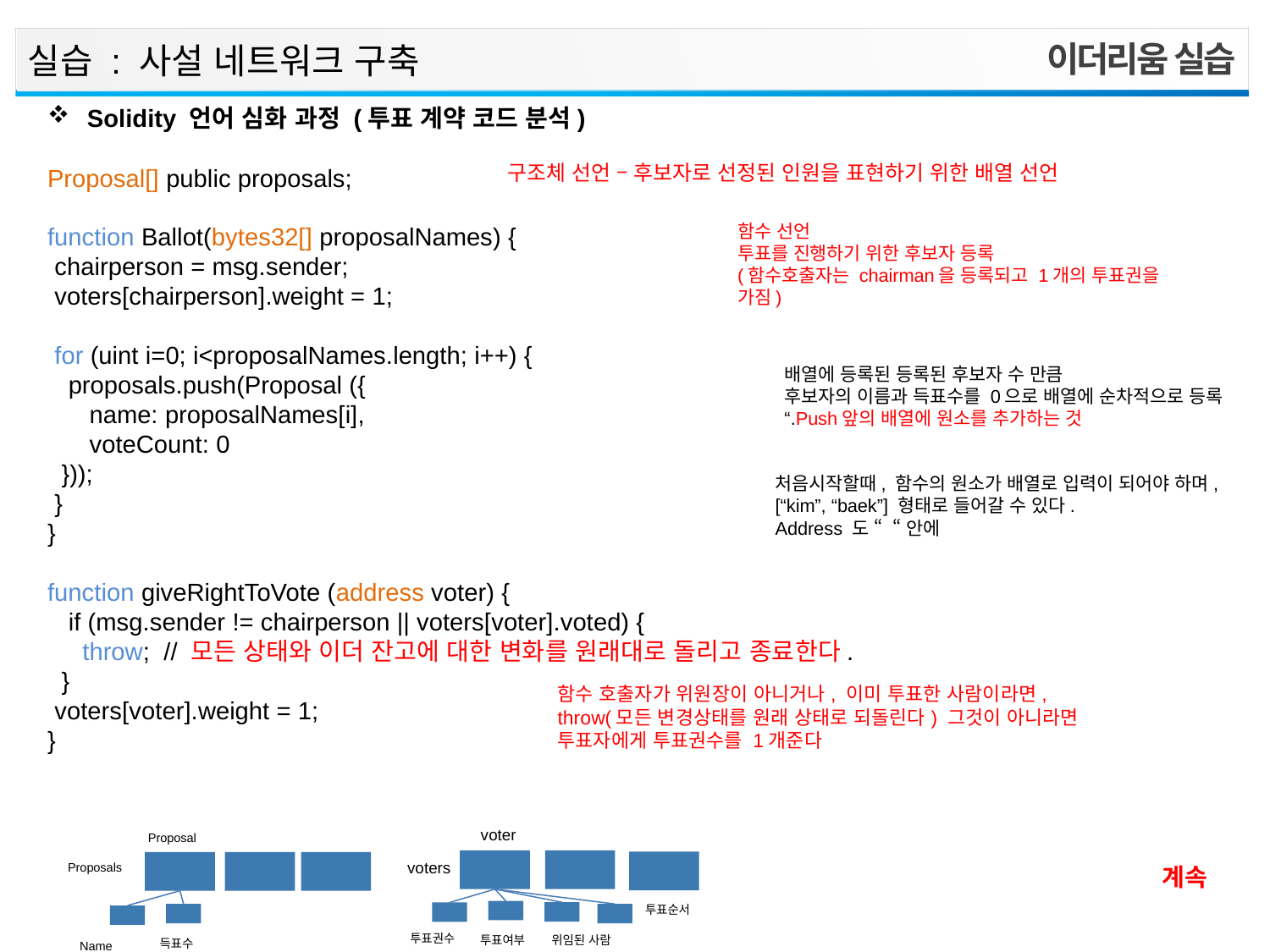

이더리움 실습
실습 : 사설 네트워크 구축
Solidity 언어 심화 과정 (투표 계약 코드 분석)
구조체 선언 – 후보자로 선정된 인원을 표현하기 위한 배열 선언
Proposal[] public proposals;

function Ballot(bytes32[] proposalNames) {
 chairperson = msg.sender;
 voters[chairperson].weight = 1;

 for (uint i=0; i<proposalNames.length; i++) {
   proposals.push(Proposal ({
      name: proposalNames[i],
      voteCount: 0
  }));
 }
}

function giveRightToVote (address voter) {
   if (msg.sender != chairperson || voters[voter].voted) {
     throw;  // 모든 상태와 이더 잔고에 대한 변화를 원래대로 돌리고 종료한다.
  }
 voters[voter].weight = 1;
}
함수 선언
투표를 진행하기 위한 후보자 등록
(함수호출자는 chairman을 등록되고 1개의 투표권을 가짐)
배열에 등록된 등록된 후보자 수 만큼
후보자의 이름과 득표수를 0으로 배열에 순차적으로 등록
“.Push앞의 배열에 원소를 추가하는 것
처음시작할때, 함수의 원소가 배열로 입력이 되어야 하며,
[“kim”, “baek”] 형태로 들어갈 수 있다.
Address 도 “  “ 안에
함수 호출자가 위원장이 아니거나, 이미 투표한 사람이라면,
throw(모든 변경상태를 원래 상태로 되돌린다) 그것이 아니라면
투표자에게 투표권수를 1개준다
voter
Proposal

voters

Proposals
계속
투표순서

투표권수
위임된 사람
투표여부
득표수
Name